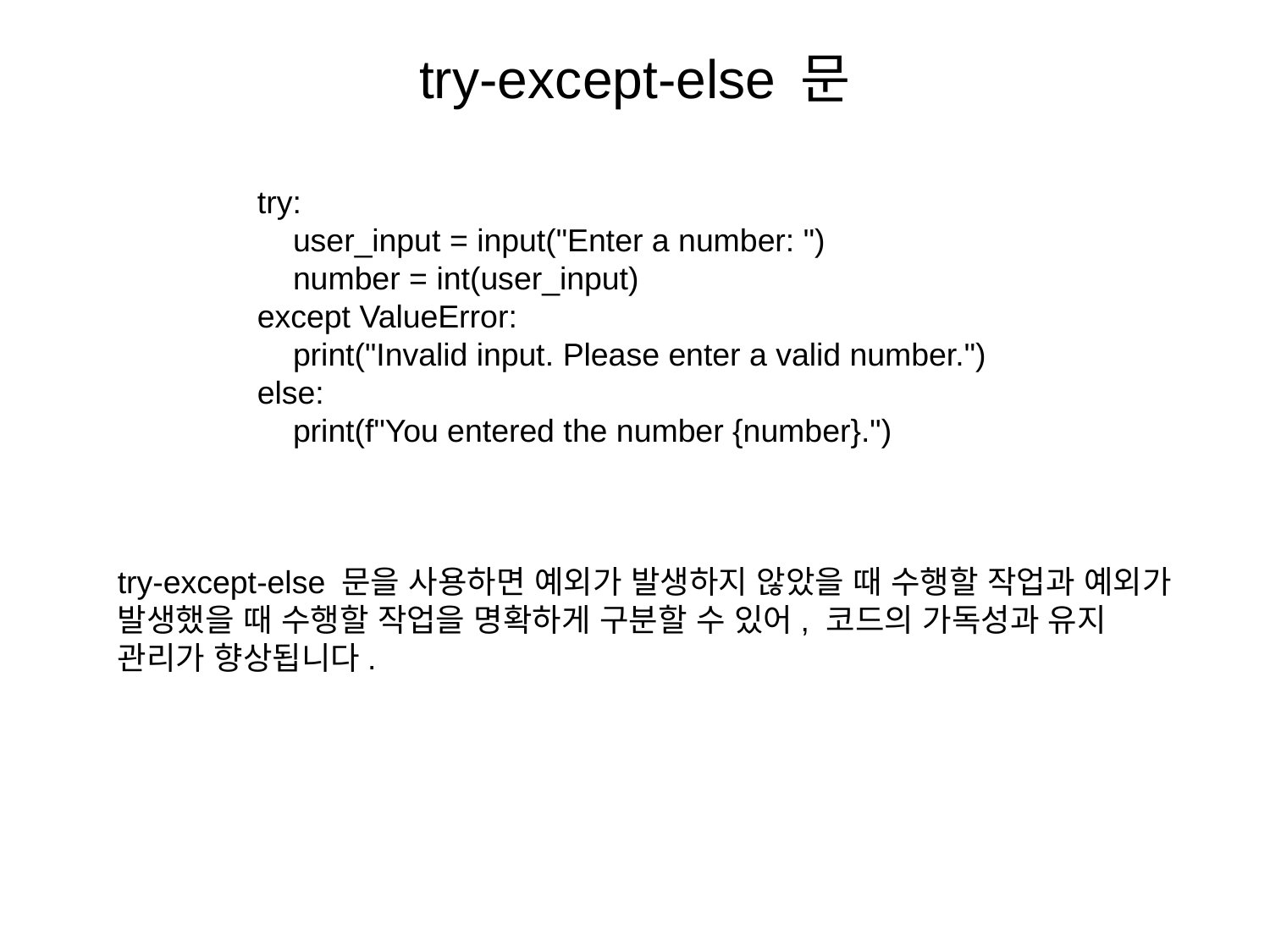

# try-except-else 문
try:
    user_input = input("Enter a number: ")
    number = int(user_input)
except ValueError:
    print("Invalid input. Please enter a valid number.")
else:
    print(f"You entered the number {number}.")
try-except-else 문을 사용하면 예외가 발생하지 않았을 때 수행할 작업과 예외가 발생했을 때 수행할 작업을 명확하게 구분할 수 있어, 코드의 가독성과 유지 관리가 향상됩니다.